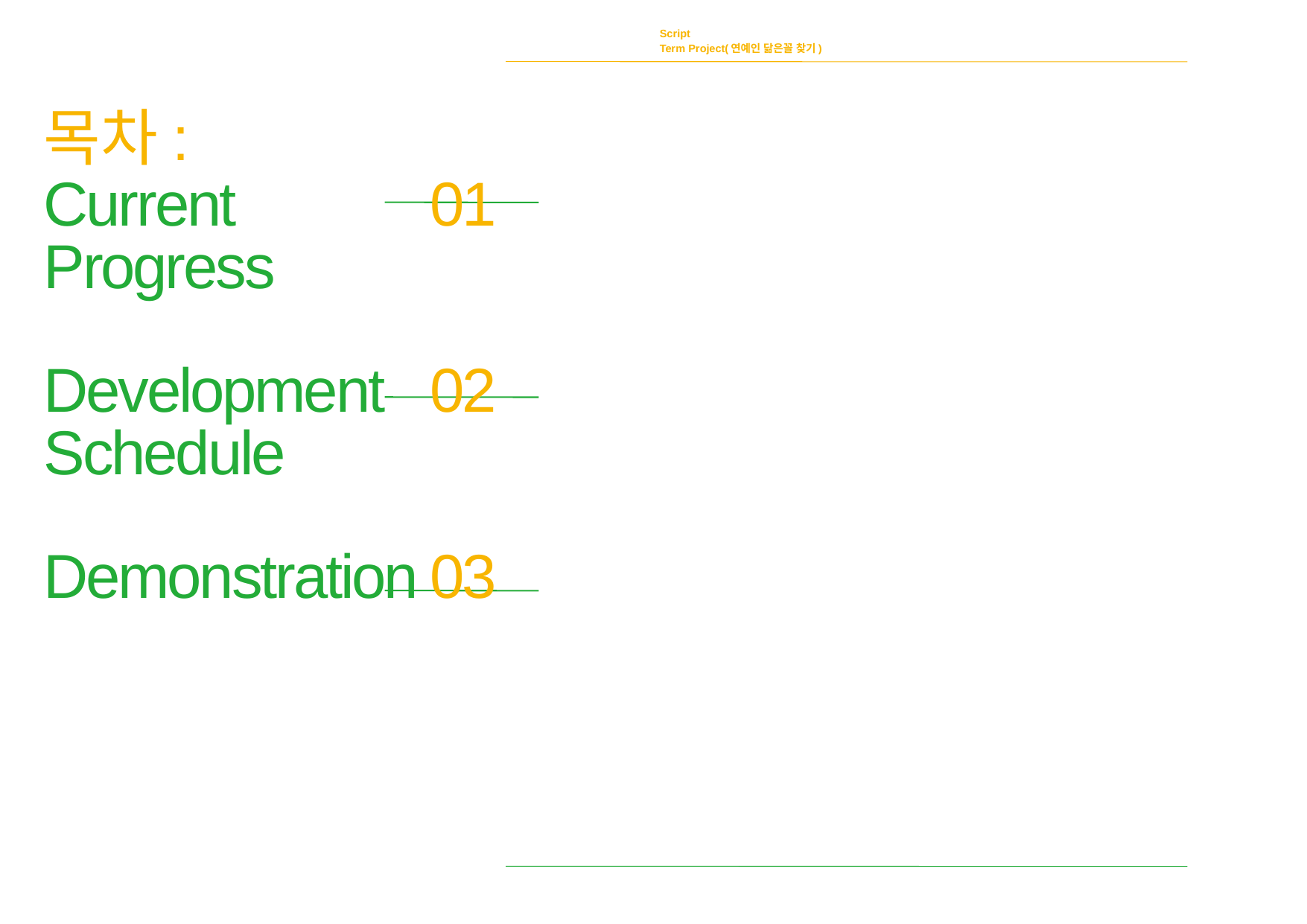

Script
Term Project(연예인 닮은꼴 찾기)
Current
Progress

Development
Schedule

Demonstration

01

02

03